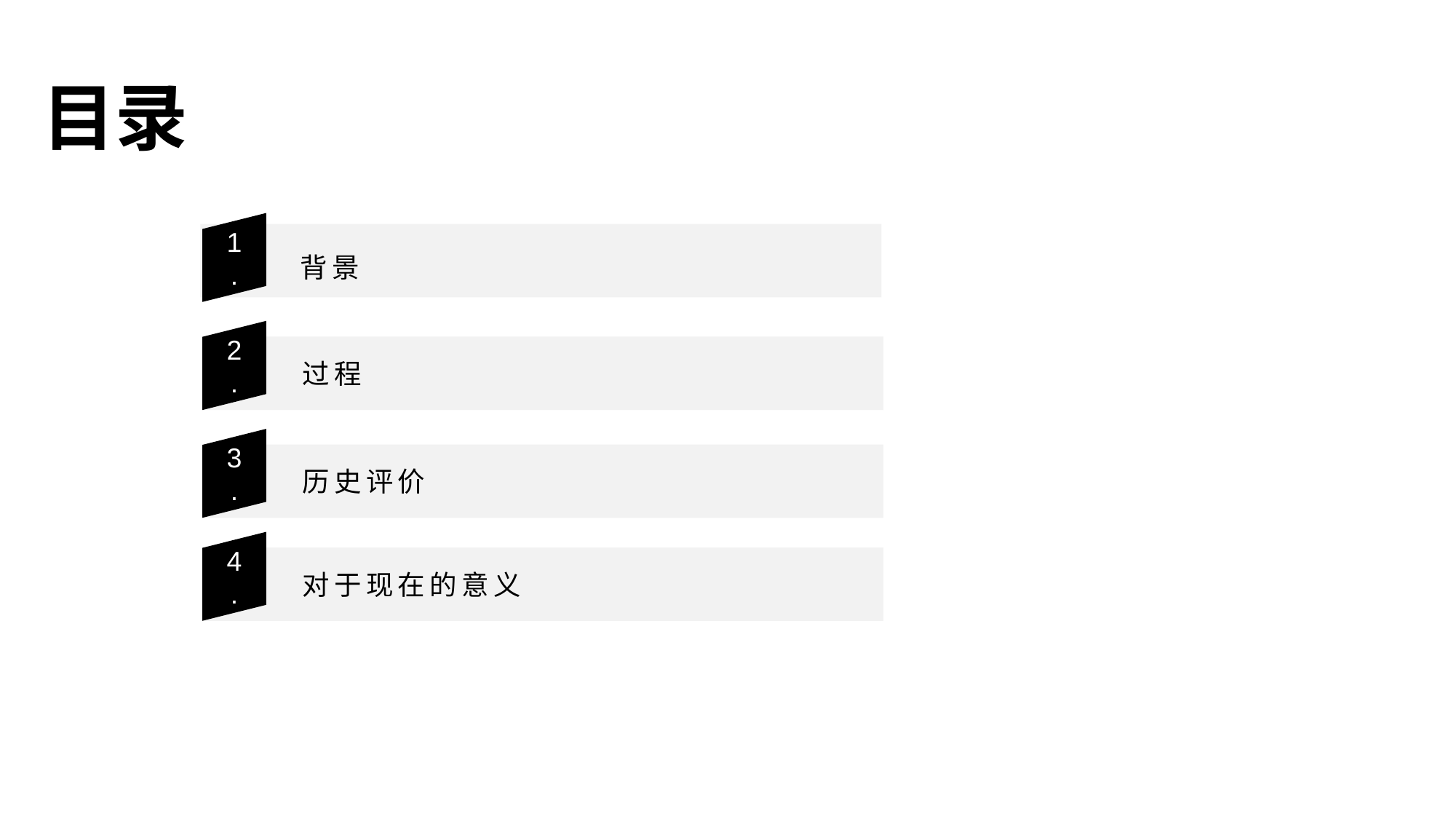

目录

1.
背景
2.

过程
3.

历史评价
4.

对于现在的意义